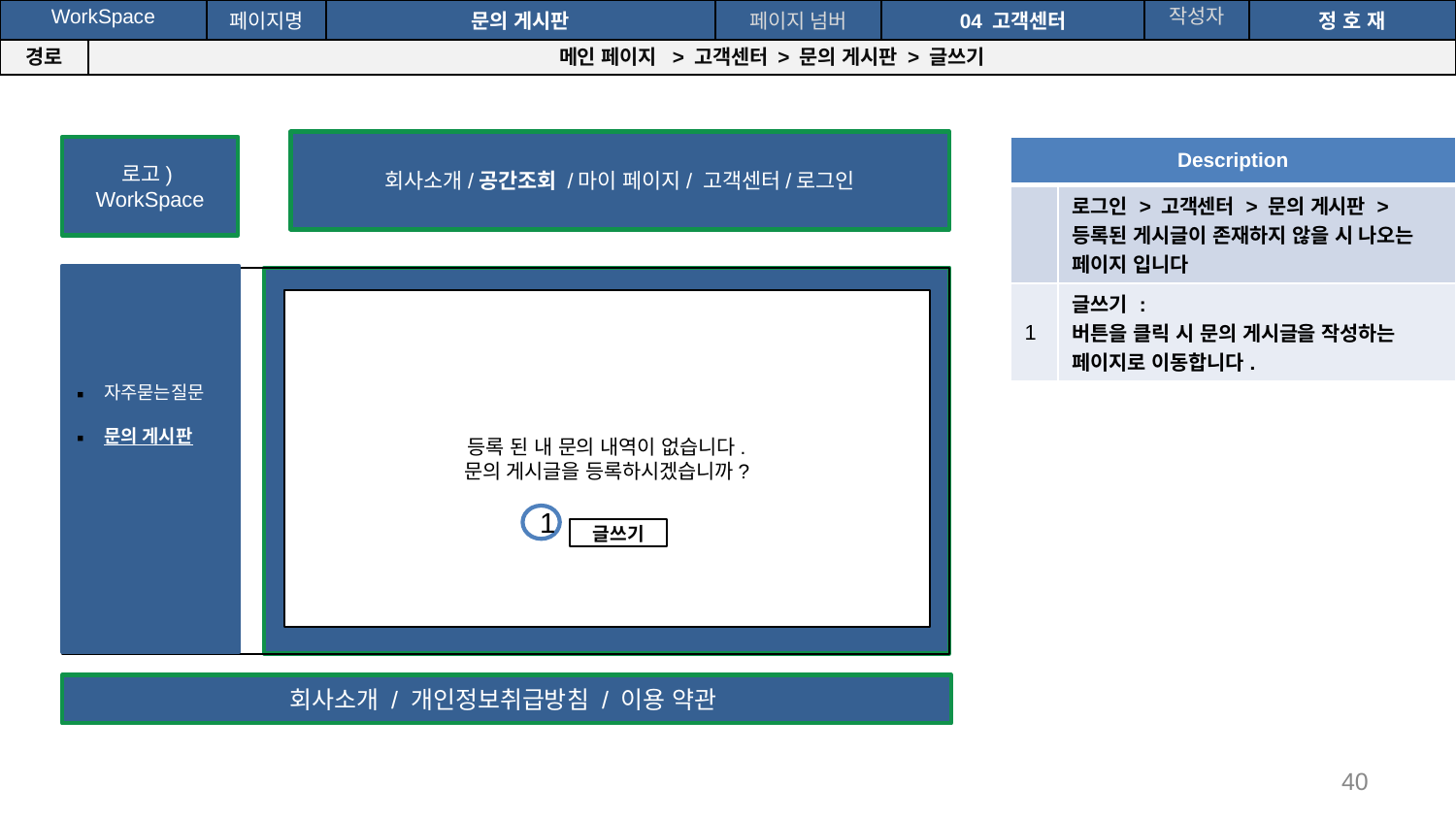

공간(오피스) 대여 시스템
| WorkSpace |  | 페이지명 | 문의 게시판 | 페이지 넘버 | 04 고객센터 | 작성자 | 정 호 재 |
| --- | --- | --- | --- | --- | --- | --- | --- |
| 경로 | 메인 페이지 > 고객센터 > 문의 게시판 > 글쓰기 |  |  |  |  |  |  |
회사소개/공간조회 /마이 페이지/ 고객센터/로그인
로고)
WorkSpace

| Description |  |
| --- | --- |
|  | 로그인 > 고객센터 > 문의 게시판 > 등록된 게시글이 존재하지 않을 시 나오는 페이지 입니다 |
| 1 | 글쓰기 : 버튼을 클릭 시 문의 게시글을 작성하는 페이지로 이동합니다. |
자주묻는질문
문의 게시판

등록 된 내 문의 내역이 없습니다.
문의 게시글을 등록하시겠습니까?

1
1
확인
글쓰기
회사소개 / 개인정보취급방침 / 이용 약관
40